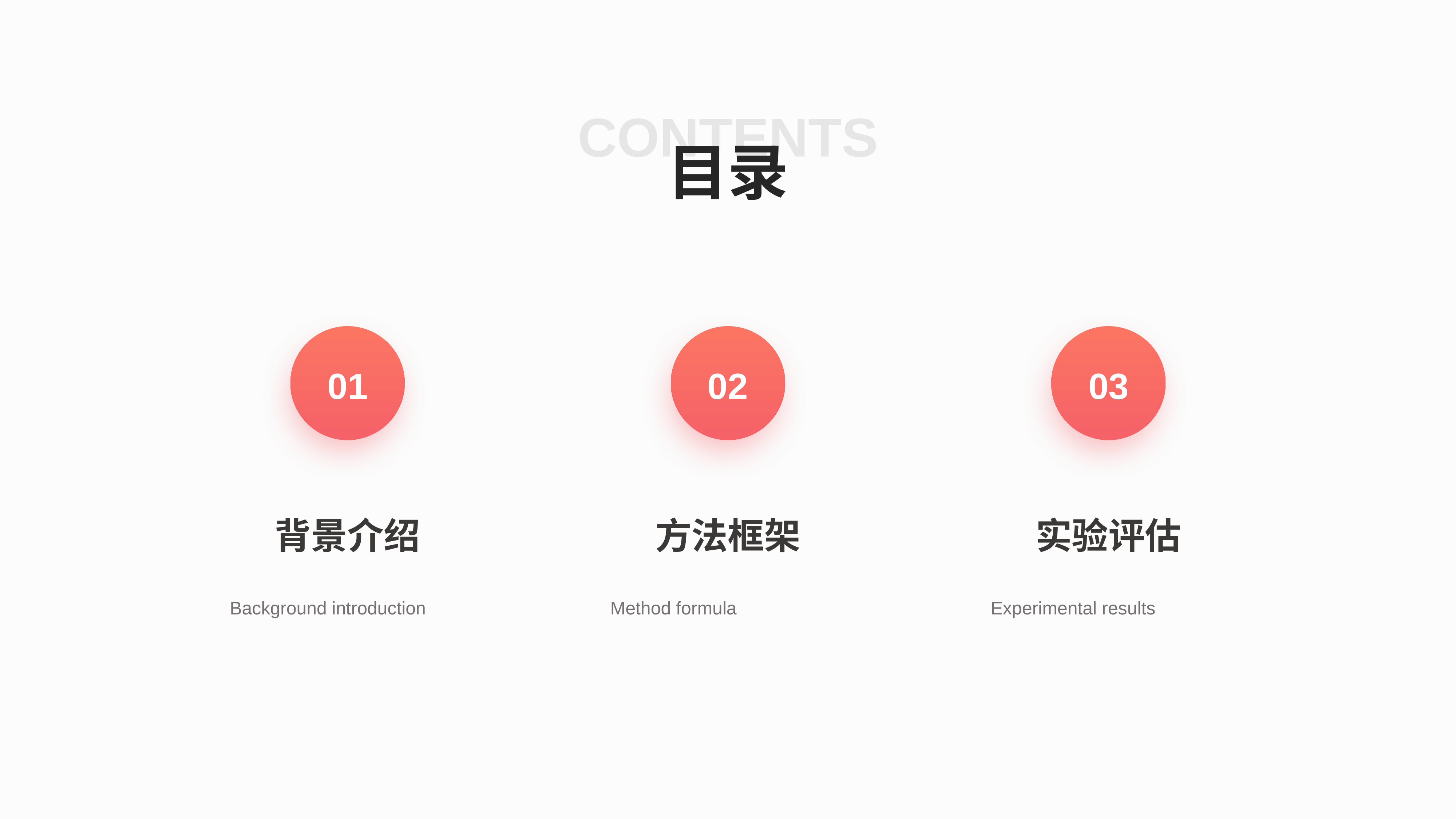

CONTENTS
目录

01
02
03
背景介绍
方法框架
实验评估
Background introduction
Method formula
Experimental results